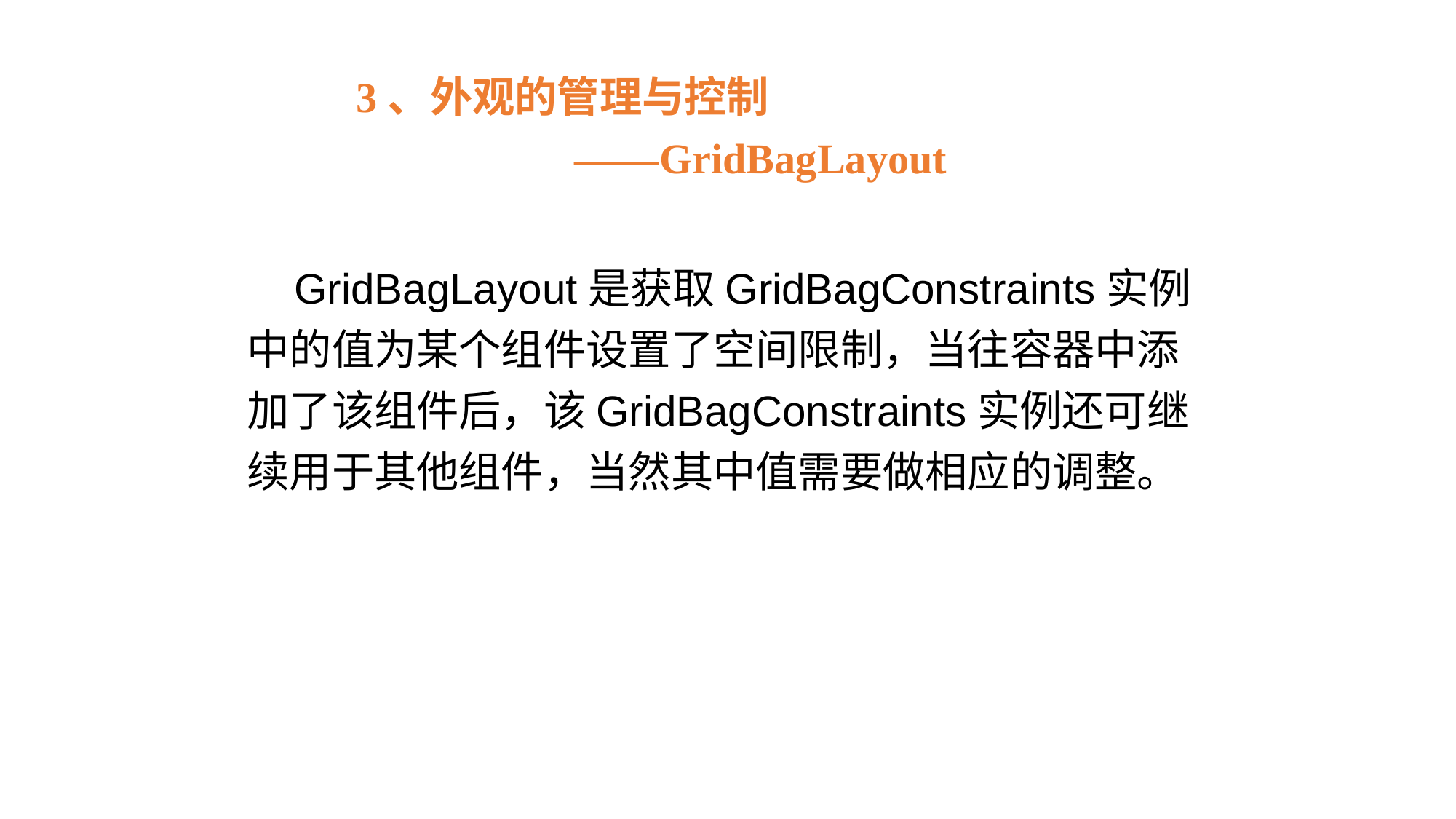

3、外观的管理与控制
		——GridBagLayout
    GridBagLayout是获取GridBagConstraints实例中的值为某个组件设置了空间限制，当往容器中添加了该组件后，该GridBagConstraints实例还可继续用于其他组件，当然其中值需要做相应的调整。